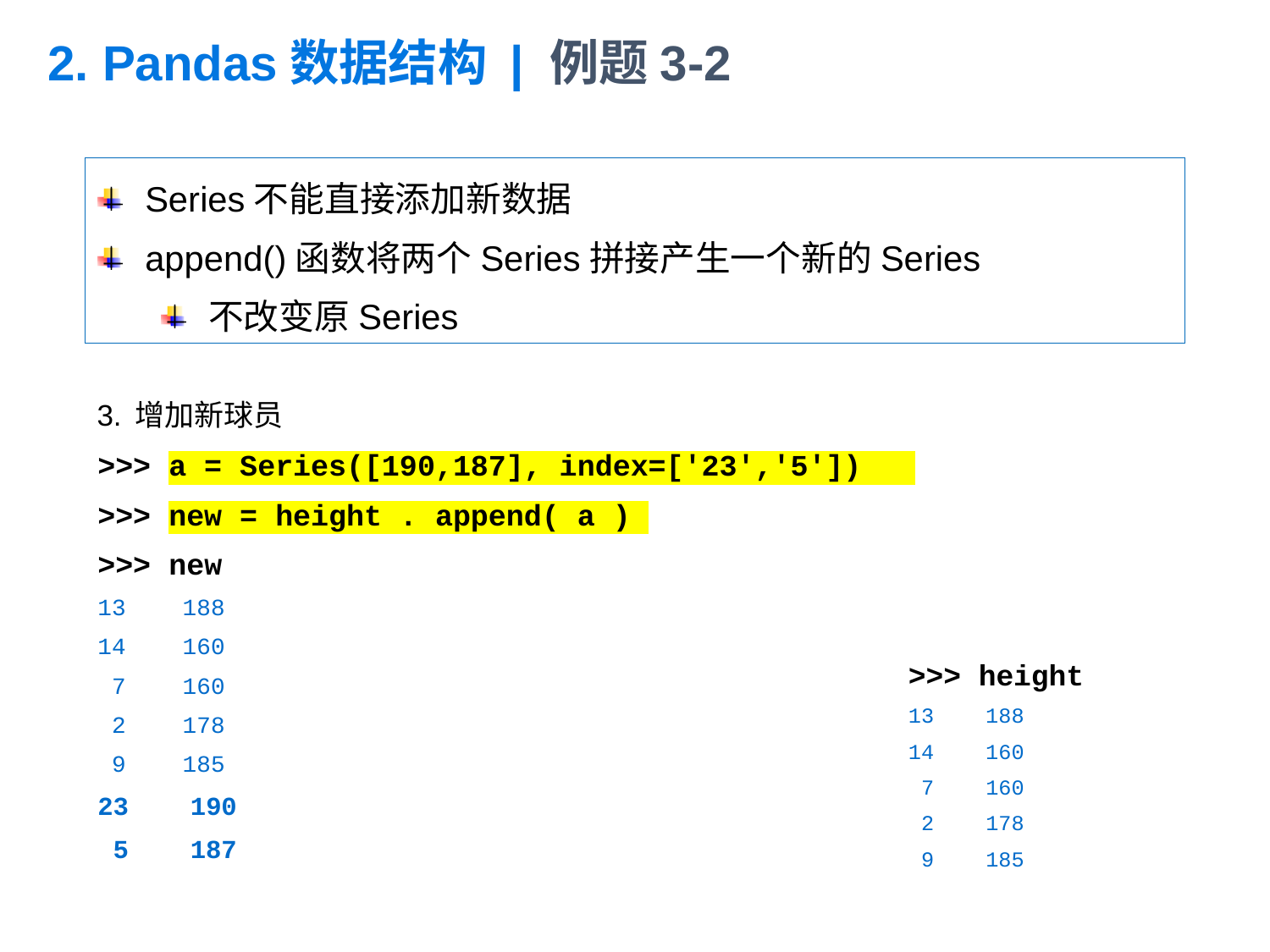

# 2. Pandas数据结构 | 例题3-2
Series不能直接添加新数据
append()函数将两个Series拼接产生一个新的Series
不改变原Series
      3. 增加新球员
>>> a = Series([190,187], index=['23','5'])
>>> new = height . append( a )
>>> new
13    188
14    160
 7    160
 2    178
 9    185
23    190
 5    187
>>> height
13    188
14    160
 7    160
 2    178
 9    185